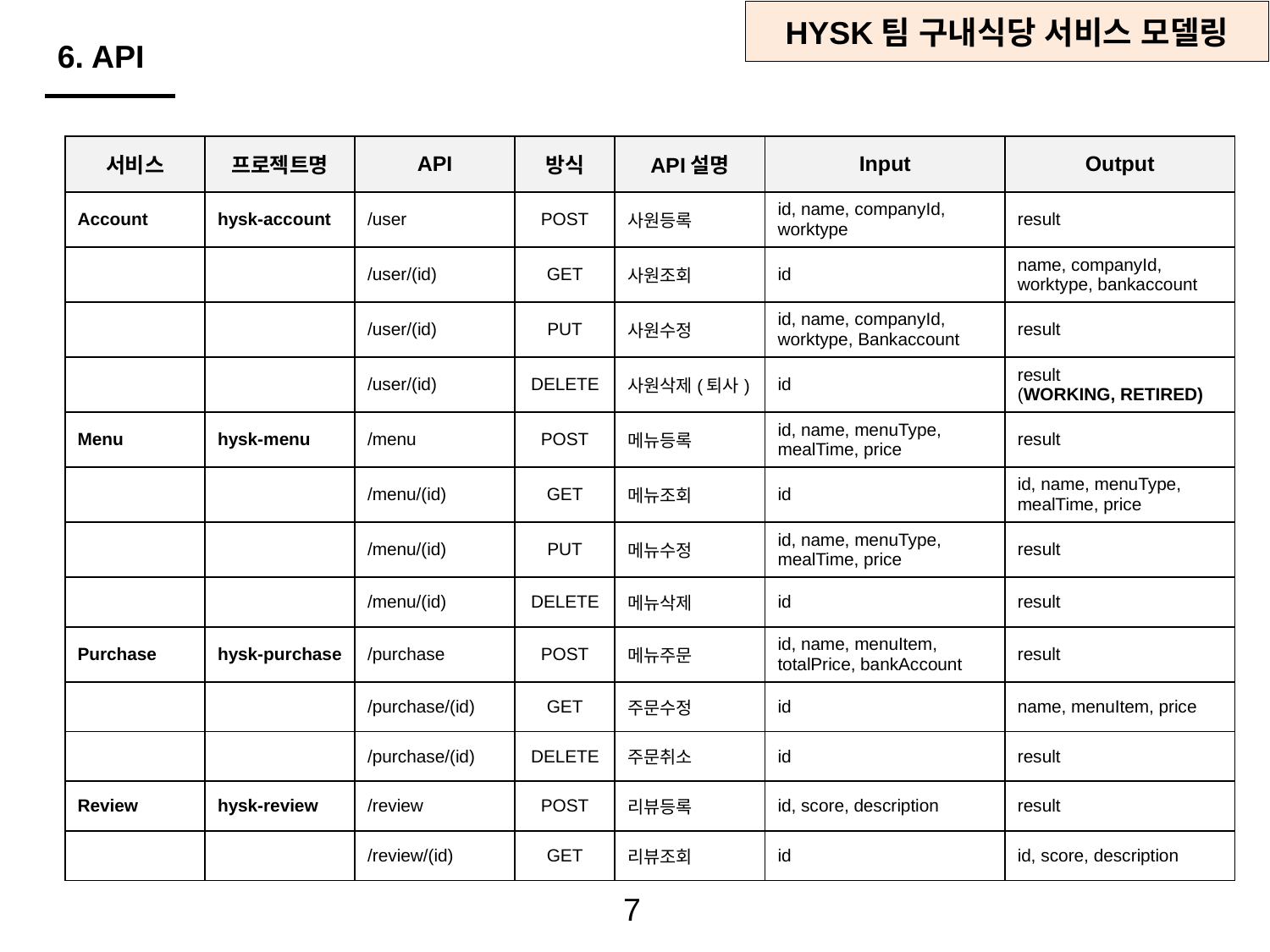

6. API
| 서비스 | 프로젝트명 | API | 방식 | API설명 | Input | Output |
| --- | --- | --- | --- | --- | --- | --- |
| Account | hysk-account | /user | POST | 사원등록 | id, name, companyId, worktype | result |
|  |  | /user/(id) | GET | 사원조회 | id | name, companyId, worktype, bankaccount |
|  |  | /user/(id) | PUT | 사원수정 | id, name, companyId, worktype, Bankaccount | result |
|  |  | /user/(id) | DELETE | 사원삭제(퇴사) | id | result (WORKING, RETIRED) |
| Menu | hysk-menu | /menu | POST | 메뉴등록 | id, name, menuType, mealTime, price | result |
|  |  | /menu/(id) | GET | 메뉴조회 | id | id, name, menuType, mealTime, price |
|  |  | /menu/(id) | PUT | 메뉴수정 | id, name, menuType, mealTime, price | result |
|  |  | /menu/(id) | DELETE | 메뉴삭제 | id | result |
| Purchase | hysk-purchase | /purchase | POST | 메뉴주문 | id, name, menuItem, totalPrice, bankAccount | result |
|  |  | /purchase/(id) | GET | 주문수정 | id | name, menuItem, price |
|  |  | /purchase/(id) | DELETE | 주문취소 | id | result |
| Review | hysk-review | /review | POST | 리뷰등록 | id, score, description | result |
|  |  | /review/(id) | GET | 리뷰조회 | id | id, score, description |